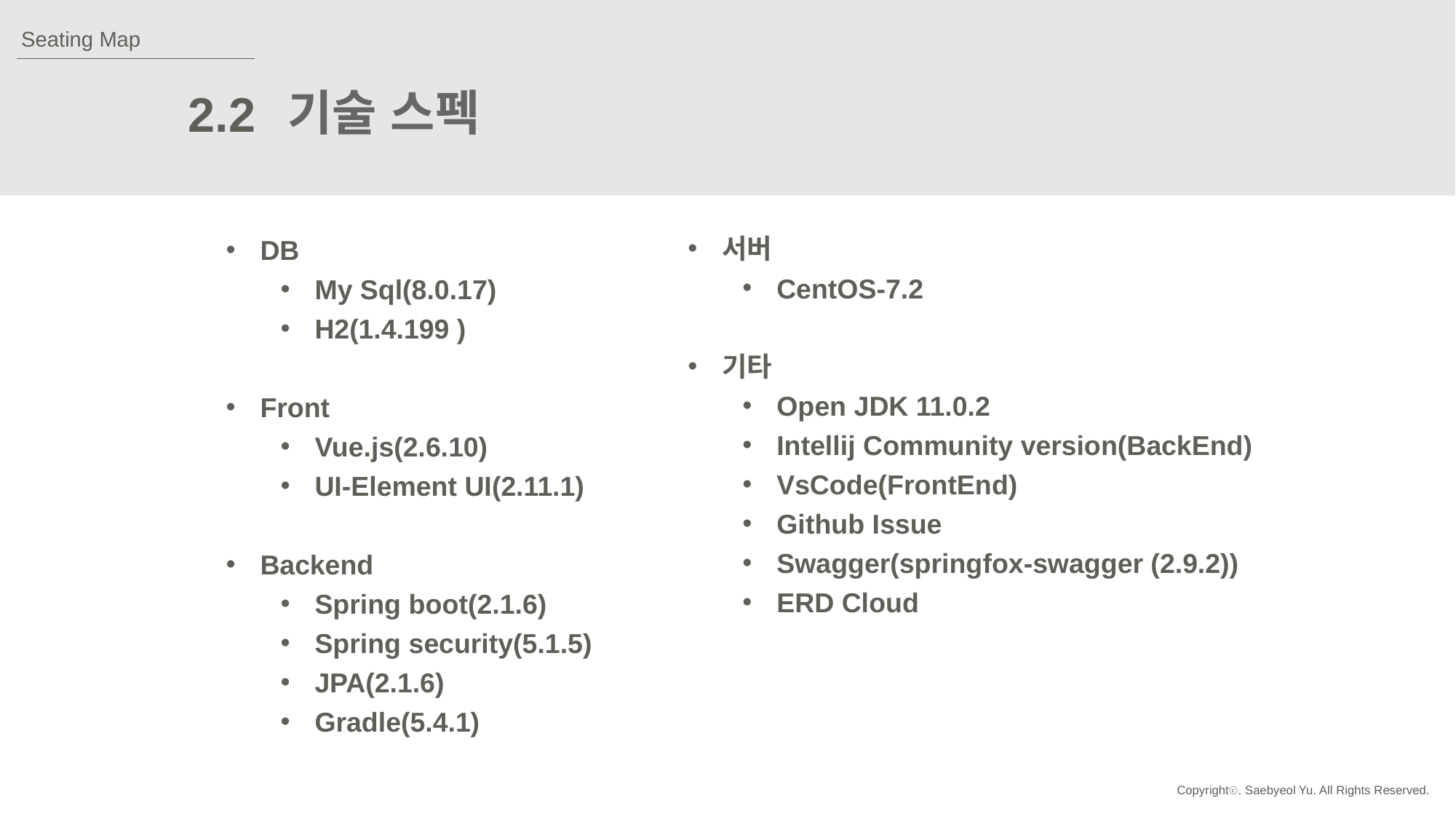

Seating Map
기술 스펙
2.2
서버
CentOS-7.2

기타
Open JDK 11.0.2
Intellij Community version(BackEnd)
VsCode(FrontEnd)
Github Issue
Swagger(springfox-swagger (2.9.2))
ERD Cloud

DB
My Sql(8.0.17)
H2(1.4.199 )

Front
Vue.js(2.6.10)
UI-Element UI(2.11.1)

Backend
Spring boot(2.1.6)
Spring security(5.1.5)
JPA(2.1.6)
Gradle(5.4.1)